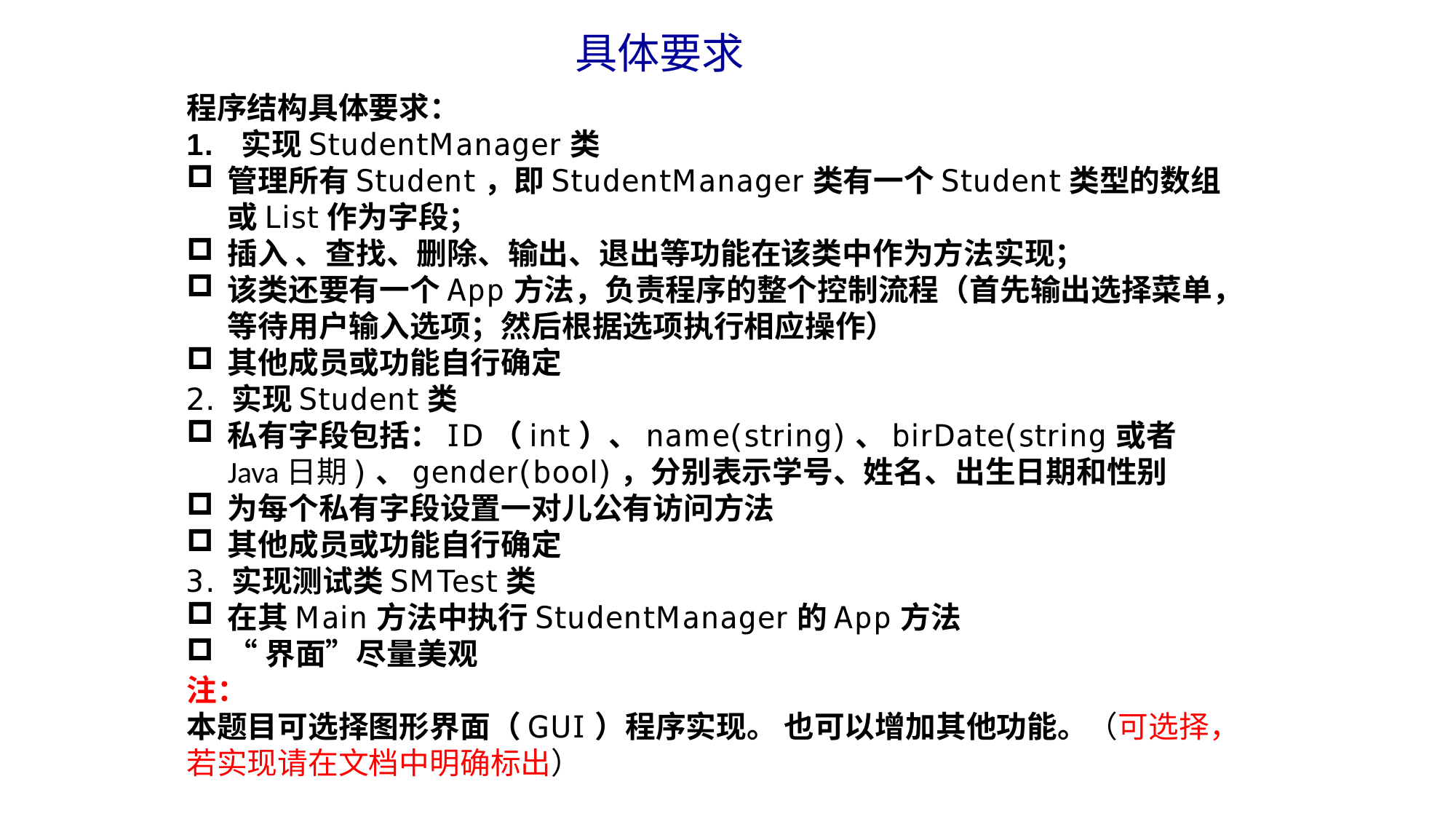

具体要求
程序结构具体要求：
实现StudentManager类
管理所有Student，即StudentManager类有一个Student类型的数组或List作为字段；
插入 、查找、删除、输出、退出等功能在该类中作为方法实现；
该类还要有一个App方法，负责程序的整个控制流程（首先输出选择菜单，等待用户输入选项；然后根据选项执行相应操作）
其他成员或功能自行确定
2. 实现Student类
私有字段包括：ID（int）、name(string)、birDate(string或者Java日期)、gender(bool)，分别表示学号、姓名、出生日期和性别
为每个私有字段设置一对儿公有访问方法
其他成员或功能自行确定
3. 实现测试类SMTest类
在其Main方法中执行StudentManager的App方法
“界面”尽量美观
注：
本题目可选择图形界面（GUI）程序实现。 也可以增加其他功能。（可选择，若实现请在文档中明确标出）